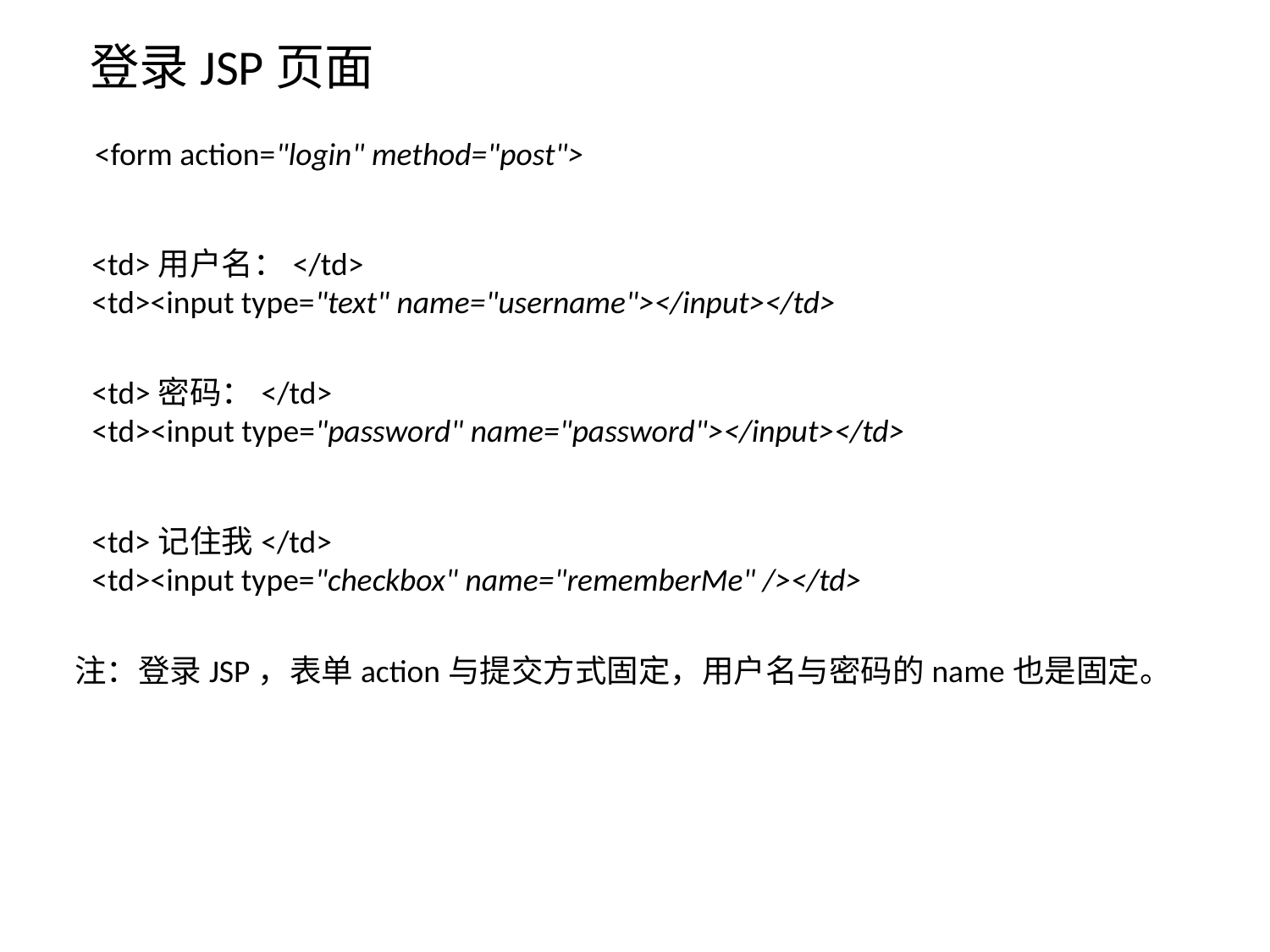

登录JSP页面
<form action="login" method="post">
<td>用户名：</td>
<td><input type="text" name="username"></input></td>
<td>密码：</td>
<td><input type="password" name="password"></input></td>
<td>记住我</td>
<td><input type="checkbox" name="rememberMe" /></td>
注：登录JSP，表单action与提交方式固定，用户名与密码的name也是固定。